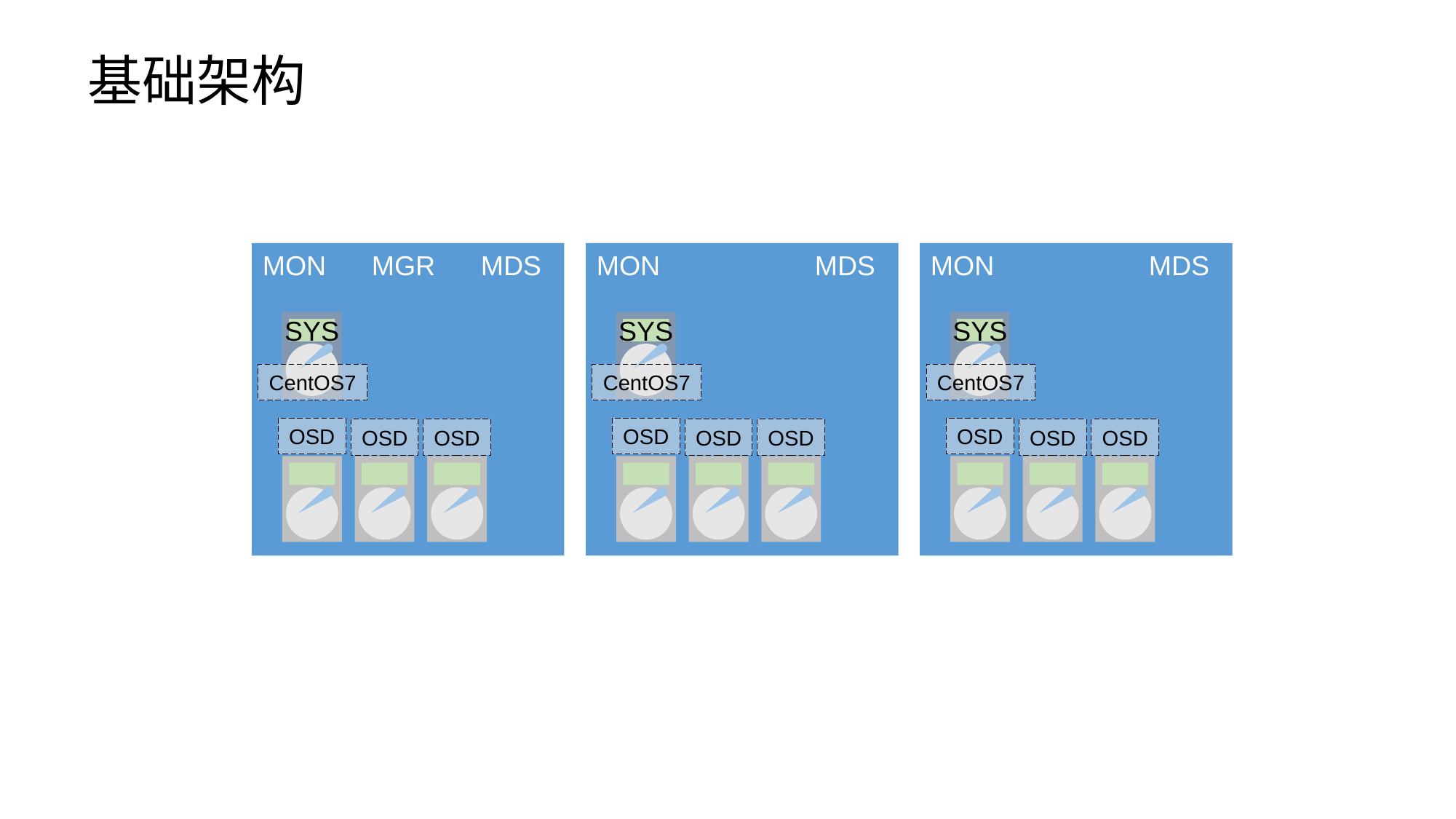

# 基础架构
MON	MGR	MDS
MON		MDS

SYS

CentOS7
OSD
OSD
OSD

MON		MDS

SYS

CentOS7
OSD
OSD
OSD

SYS

CentOS7
OSD
OSD
OSD